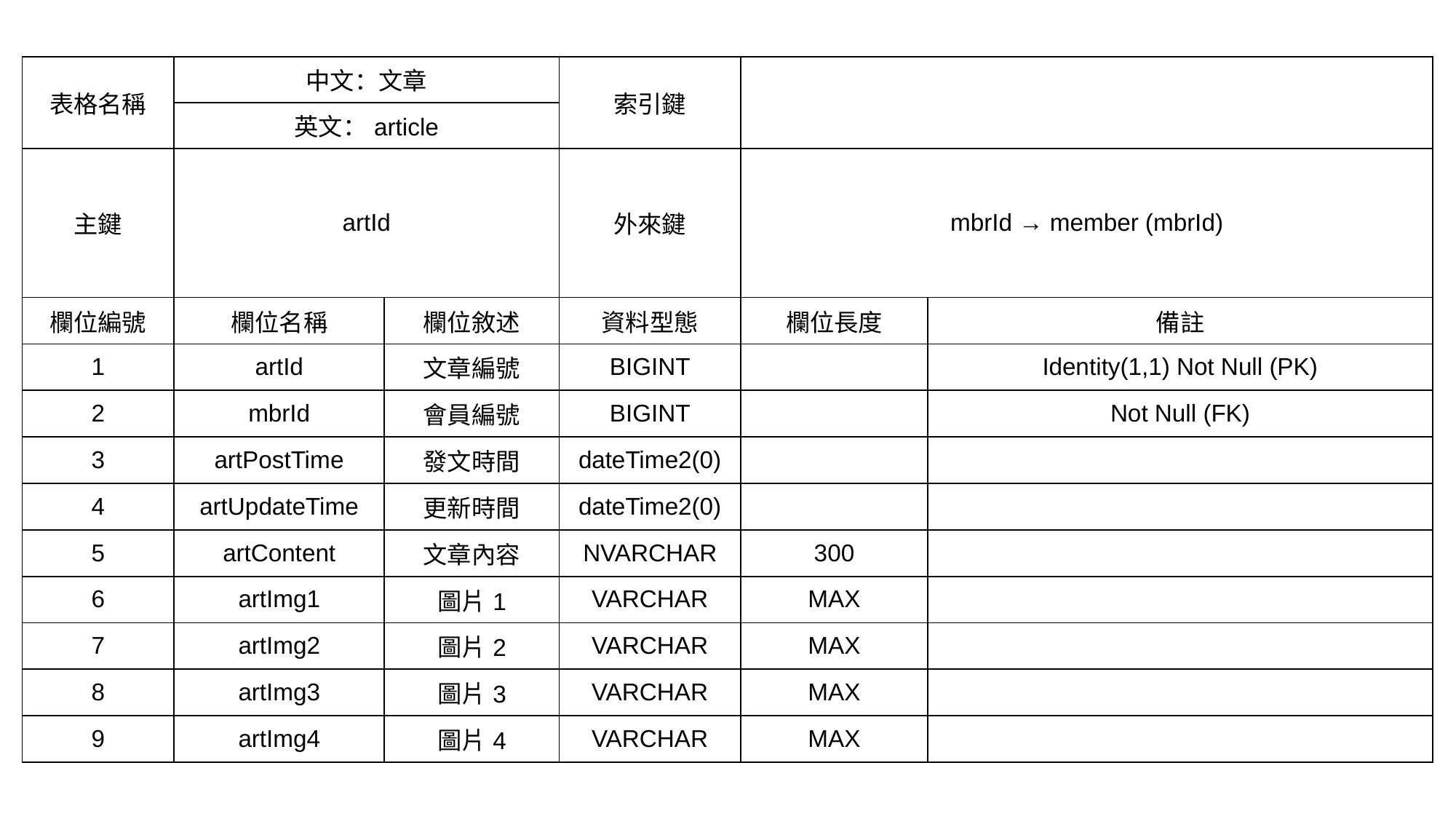

| 表格名稱 | 中文：文章 |  | 索引鍵 |  |  |
| --- | --- | --- | --- | --- | --- |
|  | 英文：article |  |  |  |  |
| 主鍵 | artId |  | 外來鍵 | mbrId → member (mbrId) |  |
| 欄位編號 | 欄位名稱 | 欄位敘述 | 資料型態 | 欄位長度 | 備註 |
| 1 | artId | 文章編號 | BIGINT |  | Identity(1,1) Not Null (PK) |
| 2 | mbrId | 會員編號 | BIGINT |  | Not Null (FK) |
| 3 | artPostTime | 發文時間 | dateTime2(0) |  |  |
| 4 | artUpdateTime | 更新時間 | dateTime2(0) |  |  |
| 5 | artContent | 文章內容 | NVARCHAR | 300 |  |
| 6 | artImg1 | 圖片1 | VARCHAR | MAX |  |
| 7 | artImg2 | 圖片2 | VARCHAR | MAX |  |
| 8 | artImg3 | 圖片3 | VARCHAR | MAX |  |
| 9 | artImg4 | 圖片4 | VARCHAR | MAX |  |